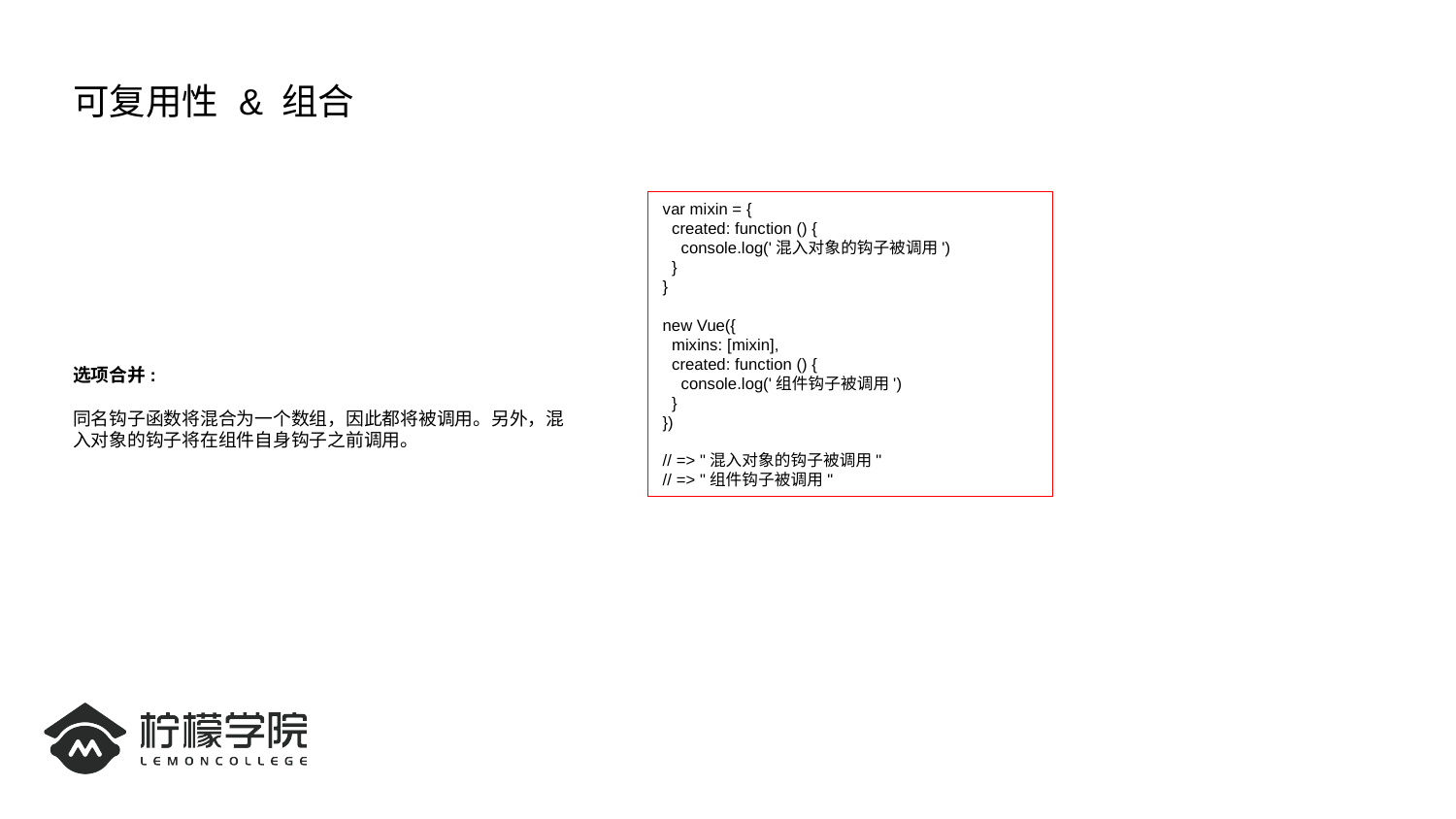

# 可复用性 & 组合
选项合并:

同名钩子函数将混合为一个数组，因此都将被调用。另外，混入对象的钩子将在组件自身钩子之前调用。

var mixin = {
  created: function () {
    console.log('混入对象的钩子被调用')
  }
}

new Vue({
  mixins: [mixin],
  created: function () {
    console.log('组件钩子被调用')
  }
})

// => "混入对象的钩子被调用"
// => "组件钩子被调用"